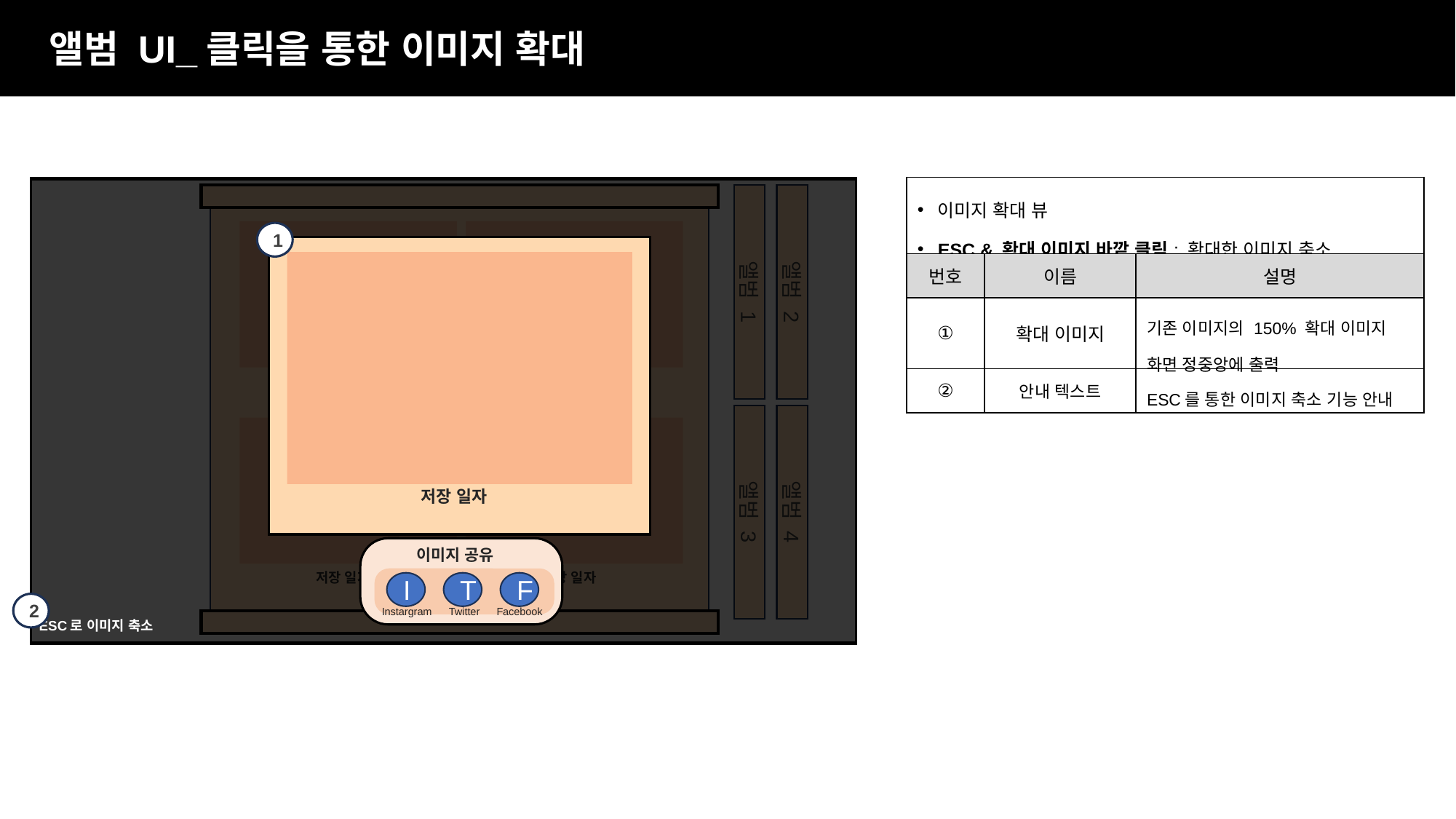

앨범 UI_클릭을 통한 이미지 확대
| 이미지 확대 뷰 ESC & 확대 이미지 바깥 클릭: 확대한 이미지 축소 |  |  |
| --- | --- | --- |
| 번호 | 이름 | 설명 |
| ① | 확대 이미지 | 기존 이미지의 150% 확대 이미지 화면 정중앙에 출력 |
| ② | 안내 텍스트 | ESC를 통한 이미지 축소 기능 안내 |

저장 일자

저장 일자

저장 일자

저장 일자

앨범 1
앨범 2

1

저장 일자
앨범 3
앨범 4

이미지 공유

I
T
F
Instargram
Twitter
Facebook
2
ESC로 이미지 축소